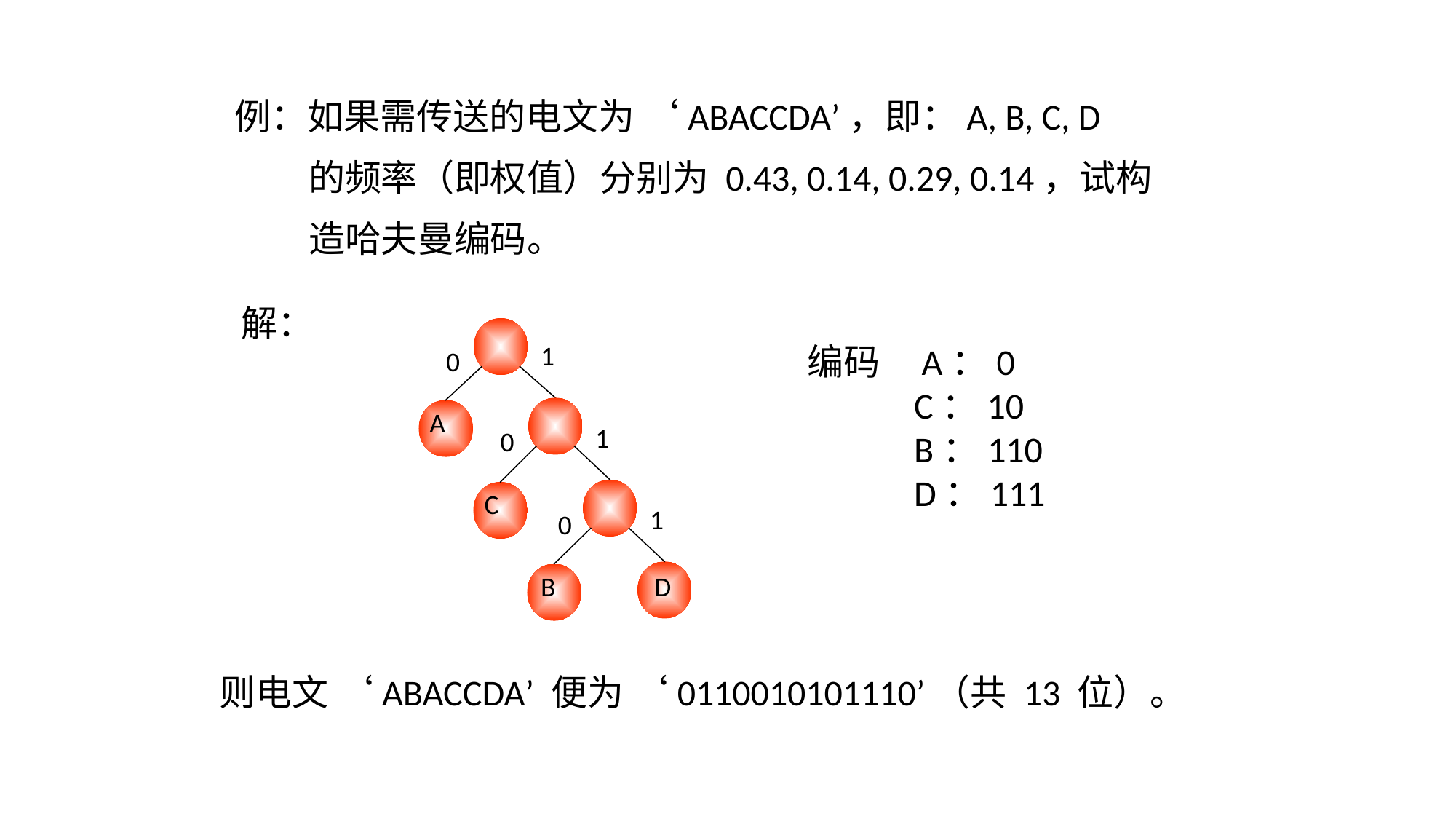

例：如果需传送的电文为 ‘ABACCDA’，即：A, B, C, D
        的频率（即权值）分别为 0.43, 0.14, 0.29, 0.14，试构
        造哈夫曼编码。
解：

A
编码    A：0
             C：10
             B：110
             D：111
1
1
1
0
0
0

C

B
D
则电文 ‘ABACCDA’ 便为 ‘0110010101110’（共 13 位）。